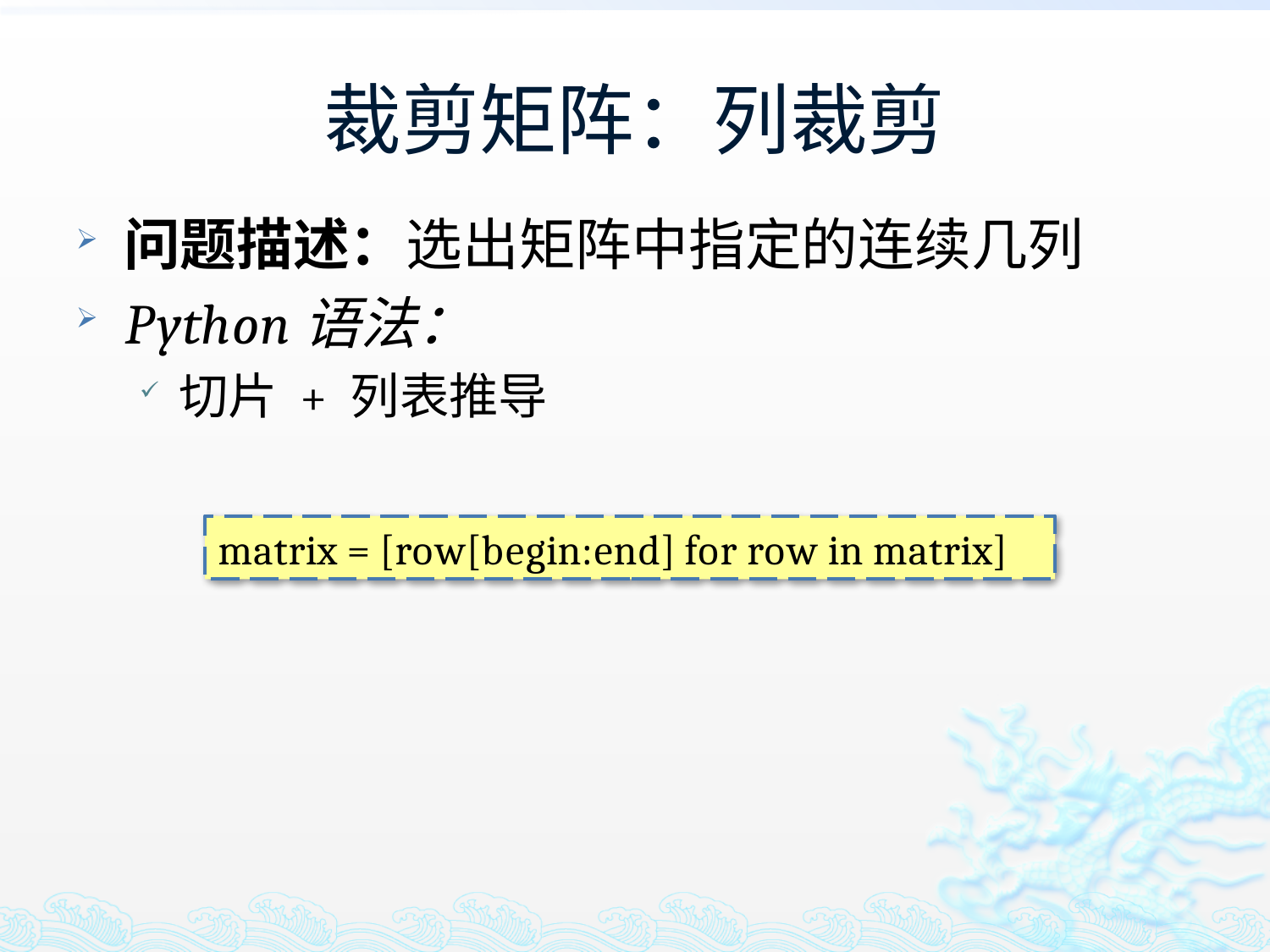

# 裁剪矩阵：列裁剪
问题描述：选出矩阵中指定的连续几列
Python语法：
切片 + 列表推导
matrix = [row[begin:end] for row in matrix]